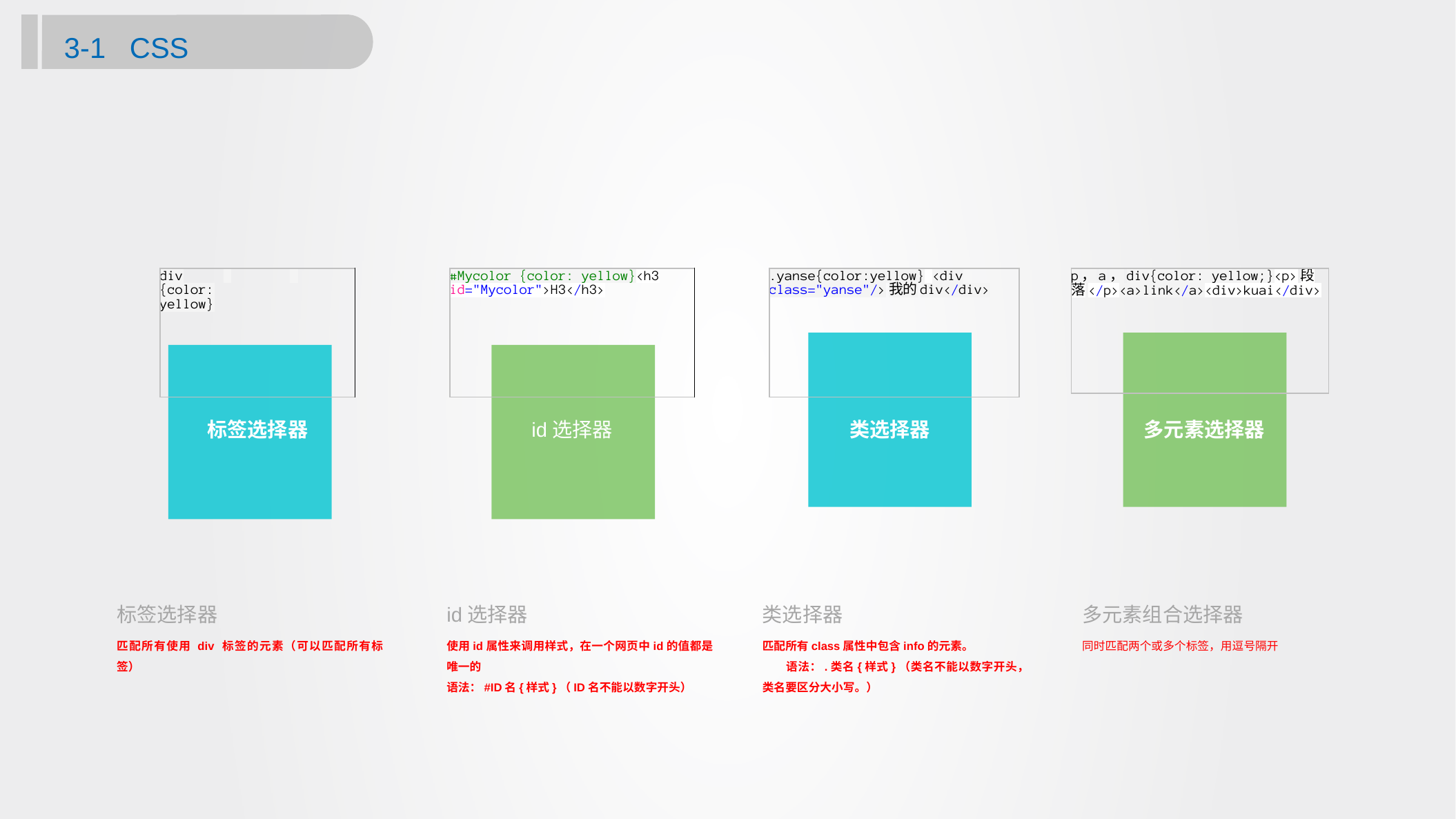

3-1   CSS
| #Mycolor {color: yellow}<h3 id="Mycolor">H3</h3> |
| --- |
| div {color: yellow} |  |  |
| --- | --- | --- |
| .yanse{color:yellow} <div class="yanse"/>我的div</div> |
| --- |
| p，a，div{color: yellow;}<p>段落</p><a>link</a><div>kuai</div> |
| --- |

标签选择器
id选择器
类选择器
多元素选择器
标签选择器
id选择器
类选择器
多元素组合选择器
匹配所有使用 div 标签的元素（可以匹配所有标签）
使用id属性来调用样式，在一个网页中id的值都是唯一的
语法：#ID名{样式}（ID名不能以数字开头）
匹配所有class属性中包含info的元素。
　　语法：.类名{样式}（类名不能以数字开头，类名要区分大小写。）
同时匹配两个或多个标签，用逗号隔开